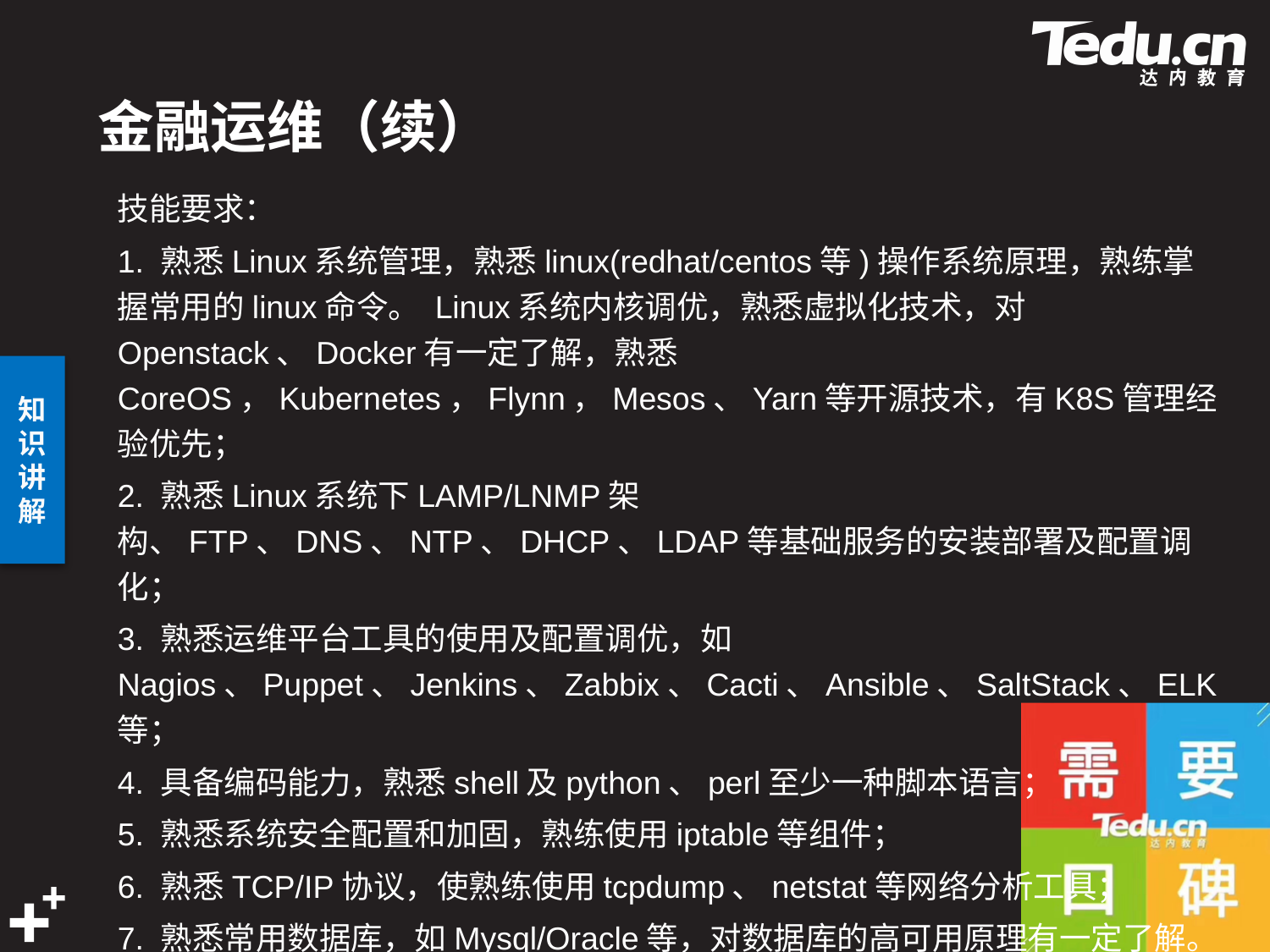

# 金融运维（续）
技能要求：
1. 熟悉Linux系统管理，熟悉linux(redhat/centos等)操作系统原理，熟练掌握常用的linux命令。 Linux系统内核调优，熟悉虚拟化技术，对Openstack、Docker有一定了解，熟悉CoreOS，Kubernetes，Flynn，Mesos、Yarn等开源技术，有K8S管理经验优先；
2. 熟悉Linux系统下LAMP/LNMP架构、FTP、DNS、NTP、DHCP、LDAP等基础服务的安装部署及配置调化；
3. 熟悉运维平台工具的使用及配置调优，如Nagios、Puppet、Jenkins、Zabbix、Cacti、Ansible、SaltStack、ELK等；
4. 具备编码能力，熟悉shell及python、perl至少一种脚本语言；
5. 熟悉系统安全配置和加固，熟练使用iptable等组件；
6. 熟悉TCP/IP协议，使熟练使用tcpdump、netstat等网络分析工具；
7. 熟悉常用数据库，如Mysql/Oracle等，对数据库的高可用原理有一定了解。
8. 熟悉服务器、存储等常用硬件设施，能熟练安装调试。
9.掌握网络的基础知识。熟悉Vxlan，Ovs等网络搭建。